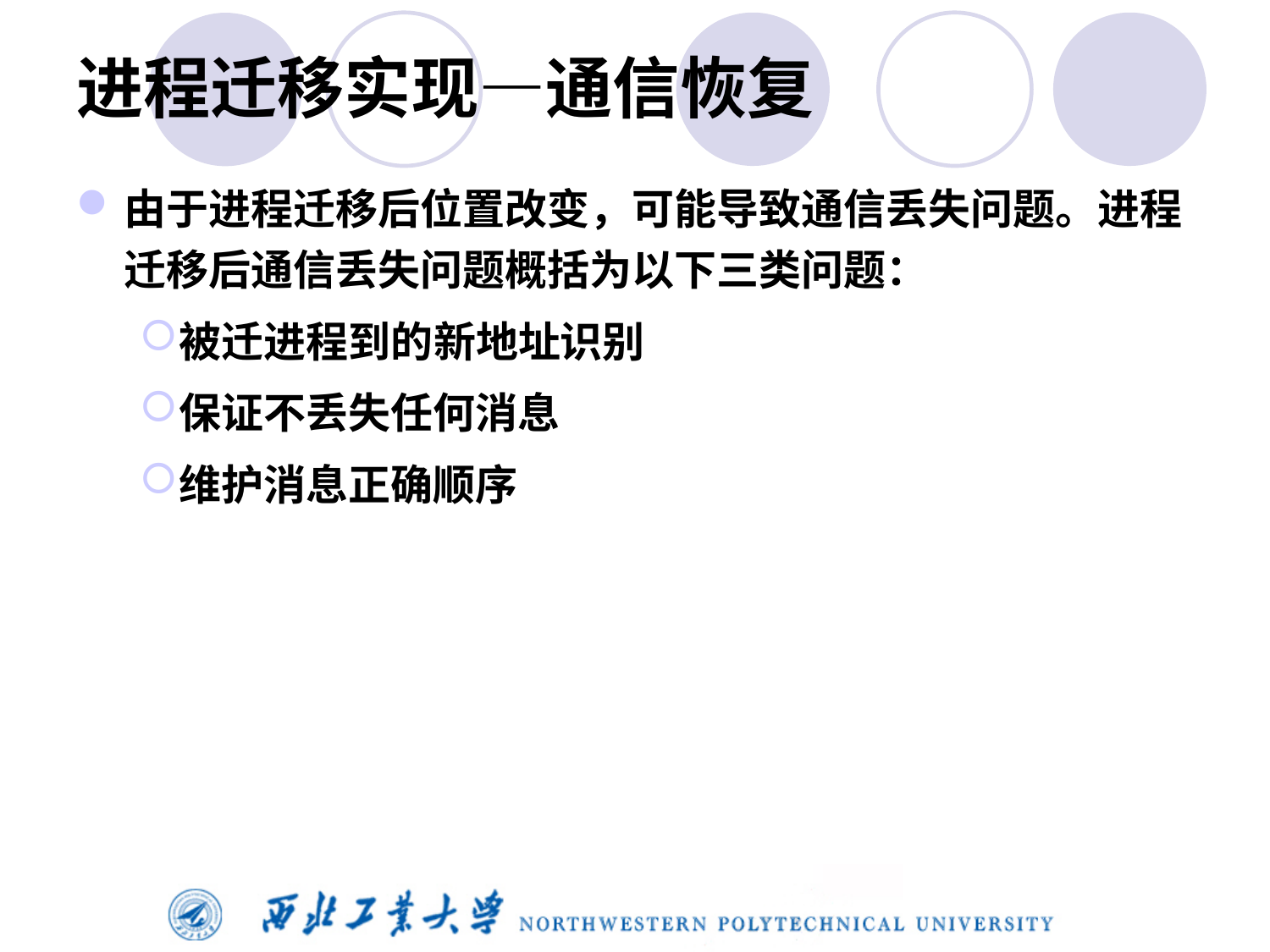

# 进程迁移实现—通信恢复
由于进程迁移后位置改变，可能导致通信丢失问题。进程迁移后通信丢失问题概括为以下三类问题：
被迁进程到的新地址识别
保证不丢失任何消息
维护消息正确顺序